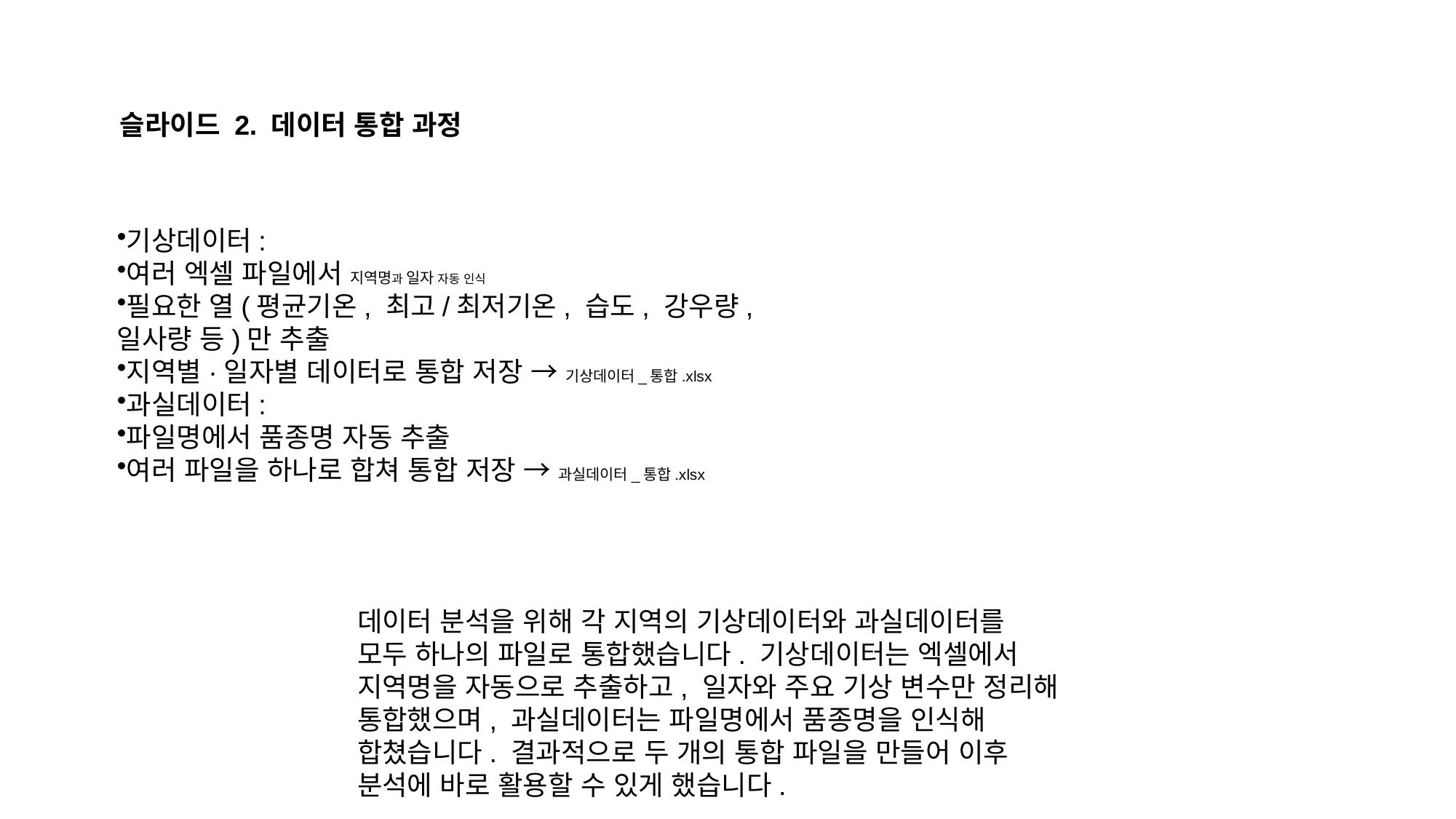

슬라이드 2. 데이터 통합 과정
기상데이터:
여러 엑셀 파일에서 지역명과 일자 자동 인식
필요한 열(평균기온, 최고/최저기온, 습도, 강우량, 일사량 등)만 추출
지역별·일자별 데이터로 통합 저장 → 기상데이터_통합.xlsx
과실데이터:
파일명에서 품종명 자동 추출
여러 파일을 하나로 합쳐 통합 저장 → 과실데이터_통합.xlsx

데이터 분석을 위해 각 지역의 기상데이터와 과실데이터를 모두 하나의 파일로 통합했습니다. 기상데이터는 엑셀에서 지역명을 자동으로 추출하고, 일자와 주요 기상 변수만 정리해 통합했으며, 과실데이터는 파일명에서 품종명을 인식해 합쳤습니다. 결과적으로 두 개의 통합 파일을 만들어 이후 분석에 바로 활용할 수 있게 했습니다.